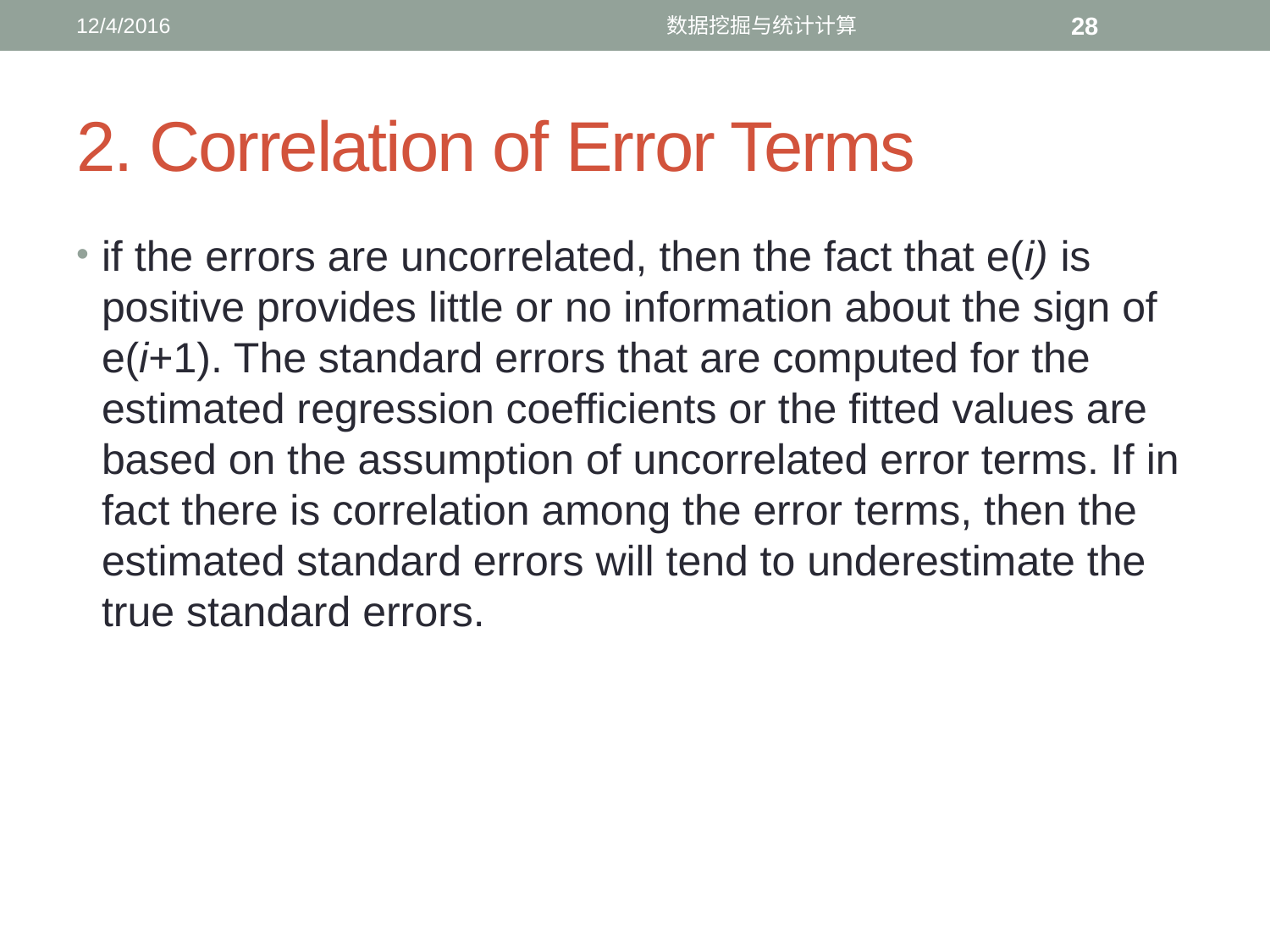

12/4/2016
数据挖掘与统计计算
28
# 2. Correlation of Error Terms
if the errors are uncorrelated, then the fact that e(i) is positive provides little or no information about the sign of e(i+1). The standard errors that are computed for the estimated regression coefficients or the fitted values are based on the assumption of uncorrelated error terms. If in fact there is correlation among the error terms, then the estimated standard errors will tend to underestimate the true standard errors.